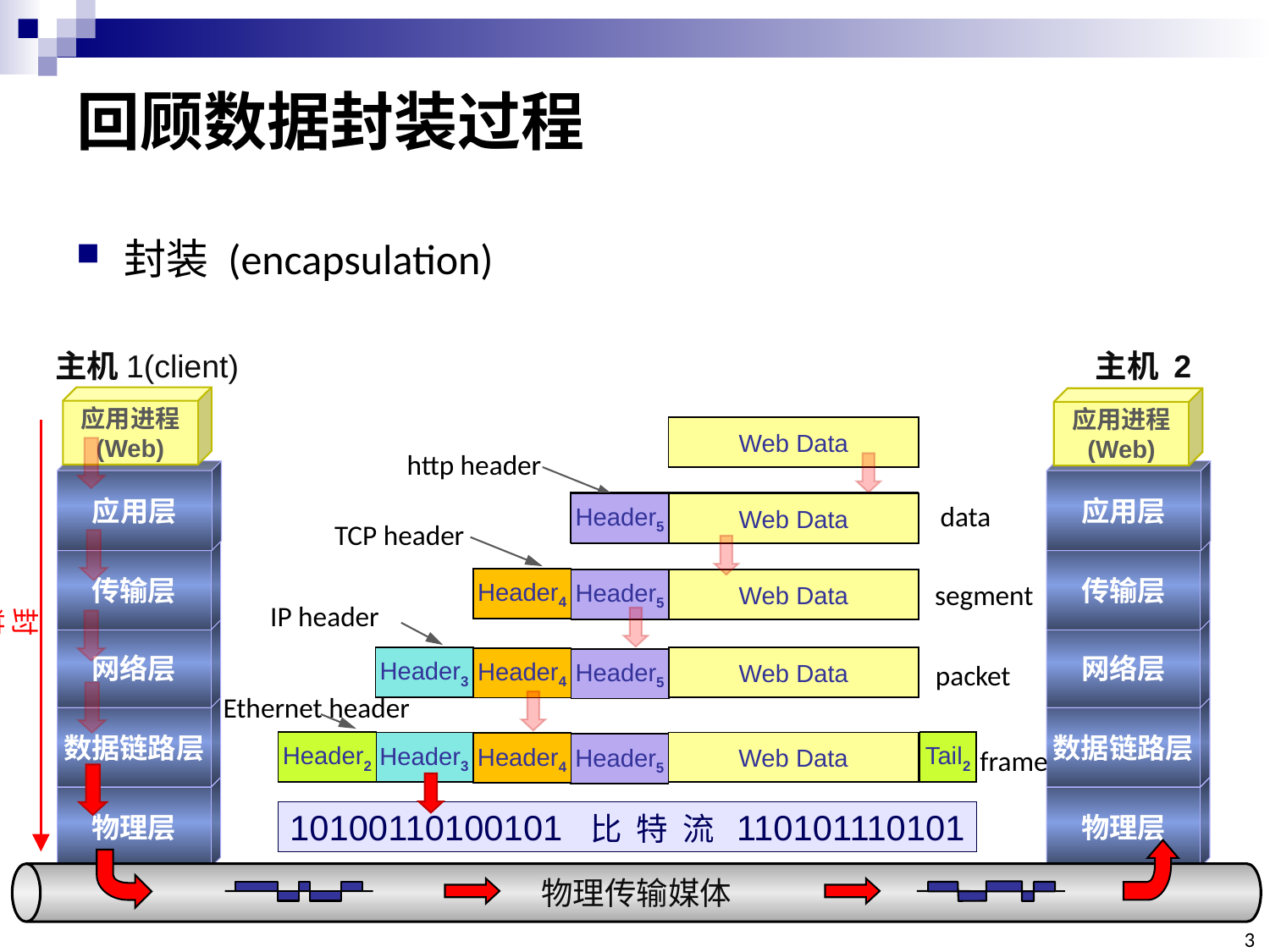

# 回顾数据封装过程
封装 (encapsulation)
主机 1(client)
主机 2 (server)
应用进程
(Web)
应用进程
(Web)
Web Data

http header

应用层
传输层
网络层
数据链路层
物理层
应用层
传输层
网络层
数据链路层
物理层
Header5
Web Data
data
Header5
Web Data
TCP header

Header4
Header5
Web Data
segment
IP header

封 装

Header3
Web Data
Header5
Header4
packet

Ethernet header

Header2
Tail2
Header3
Web Data
Header5
Header4
frame

10100110100101  比  特  流  110101110101

物理传输媒体

3